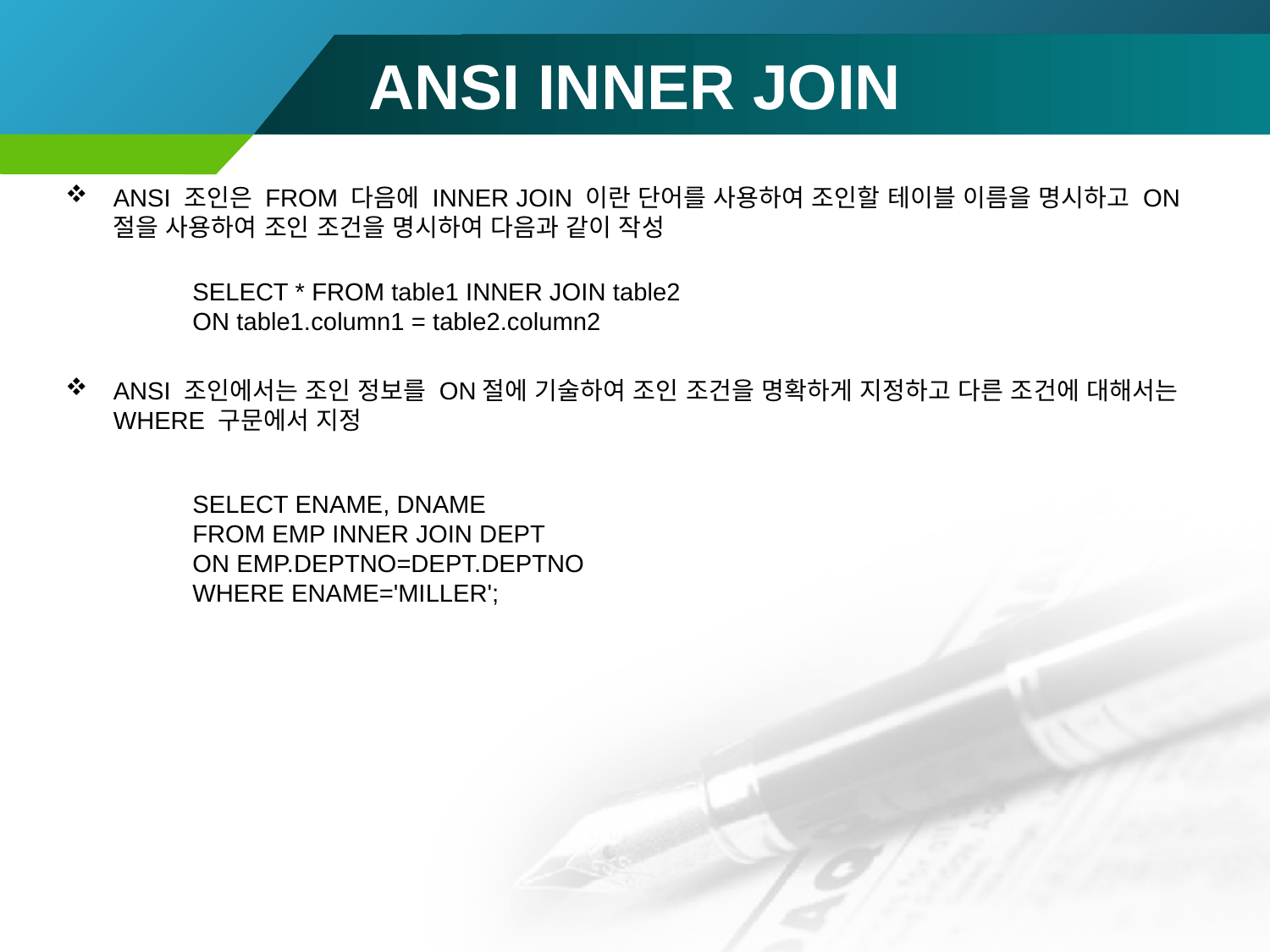

# ANSI INNER JOIN
ANSI 조인은 FROM 다음에 INNER JOIN 이란 단어를 사용하여 조인할 테이블 이름을 명시하고 ON 절을 사용하여 조인 조건을 명시하여 다음과 같이 작성

SELECT * FROM table1 INNER JOIN table2
ON table1.column1 = table2.column2

ANSI 조인에서는 조인 정보를 ON절에 기술하여 조인 조건을 명확하게 지정하고 다른 조건에 대해서는 WHERE 구문에서 지정

SELECT ENAME, DNAME
FROM EMP INNER JOIN DEPT
ON EMP.DEPTNO=DEPT.DEPTNO
WHERE ENAME='MILLER';